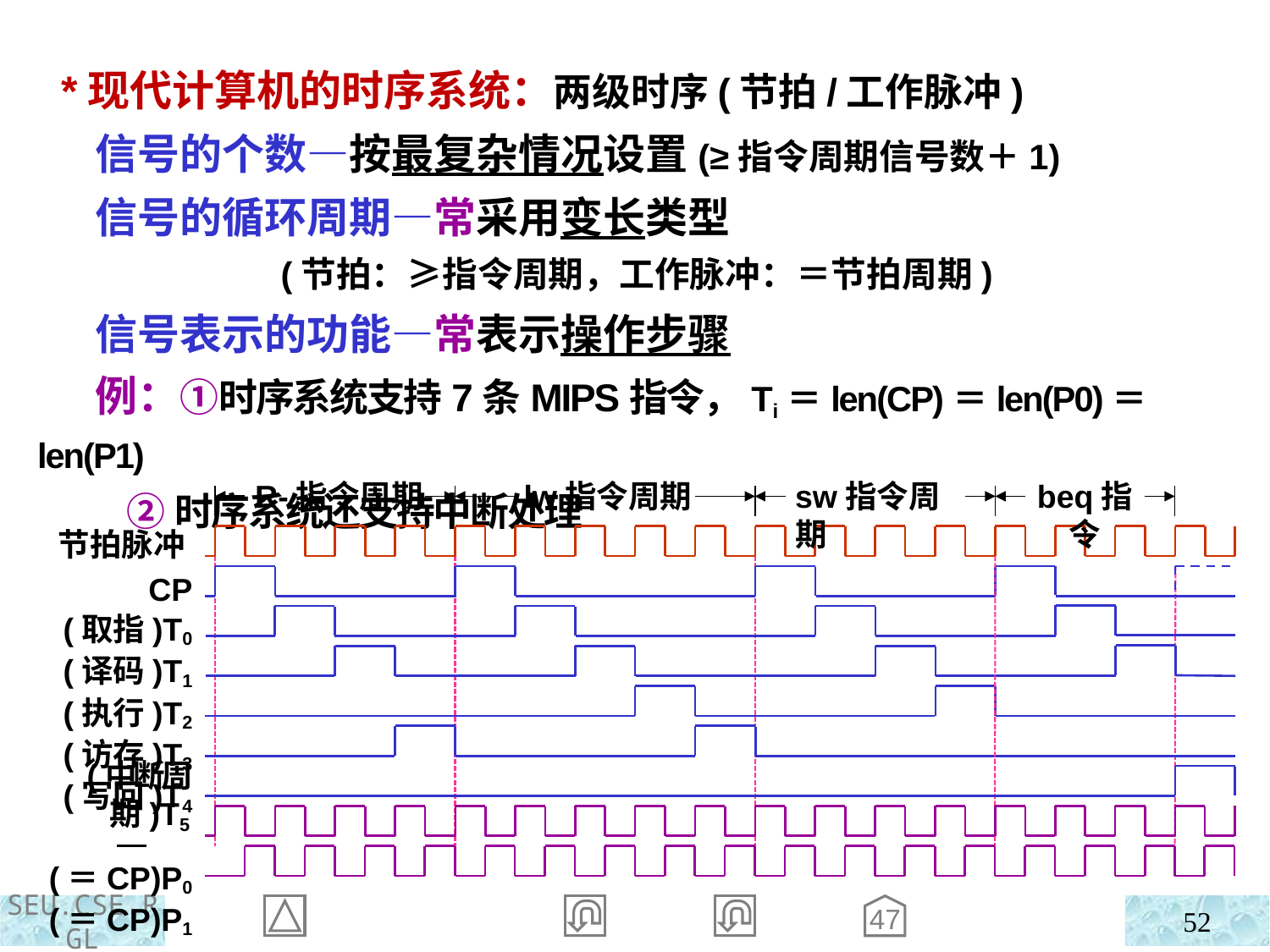

*现代计算机的时序系统：两级时序(节拍/工作脉冲)
     信号的个数—按最复杂情况设置(≥指令周期信号数＋1)
     信号的循环周期—常采用变长类型
                         (节拍：≥指令周期，工作脉冲：＝节拍周期)
     信号表示的功能—常表示操作步骤
     例：①时序系统支持7条MIPS指令，Ti＝len(CP)＝len(P0)＝len(P1)
          ②时序系统还支持中断处理
R-指令周期
lw指令周期
sw指令周期
beq指令
节拍脉冲CP
(取指)T0
(译码)T1
(执行)T2
(访存)T3
(写回)T4

(＝CP)P0
(＝CP)P1
(中断周期)T5

47
52